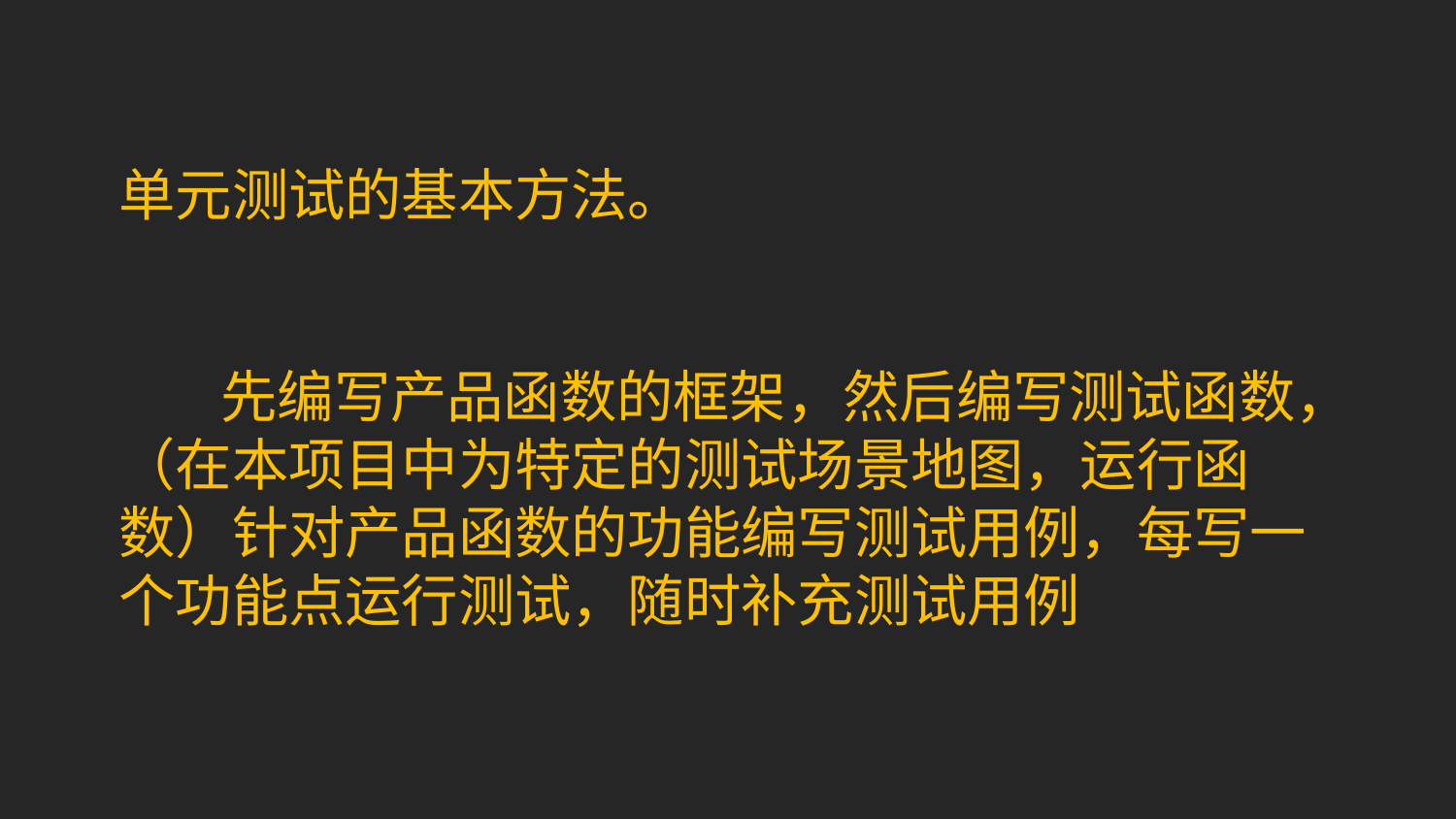

单元测试的基本方法。

       先编写产品函数的框架，然后编写测试函数，
（在本项目中为特定的测试场景地图，运行函数）针对产品函数的功能编写测试用例，每写一个功能点运行测试，随时补充测试用例